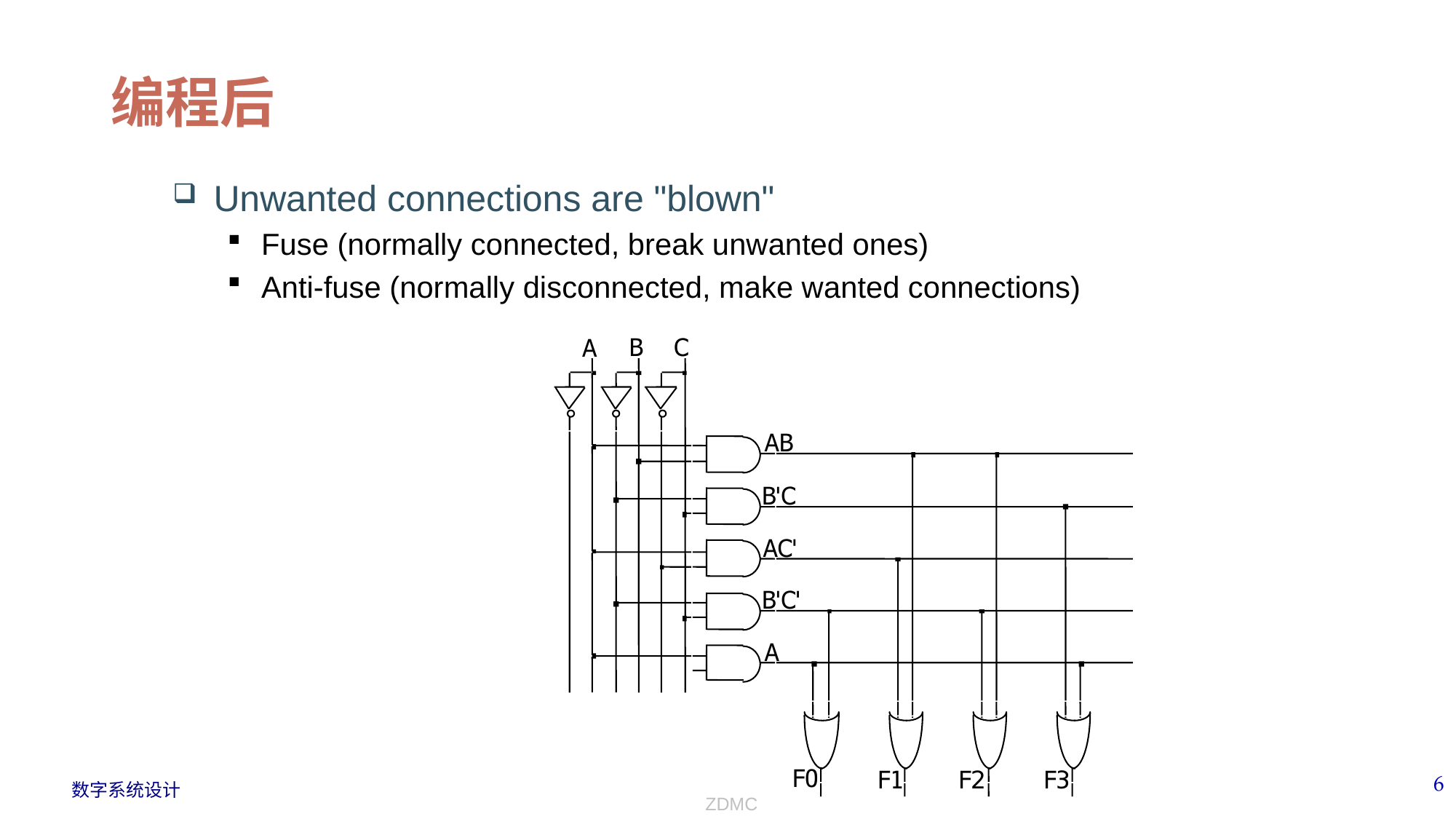

# 编程后
Unwanted connections are "blown"
Fuse (normally connected, break unwanted ones)
Anti-fuse (normally disconnected, make wanted connections)
B
C
A

AB

B'C

AC'

B'C'

A

F0
F1
F2
F3

ZDMC
6